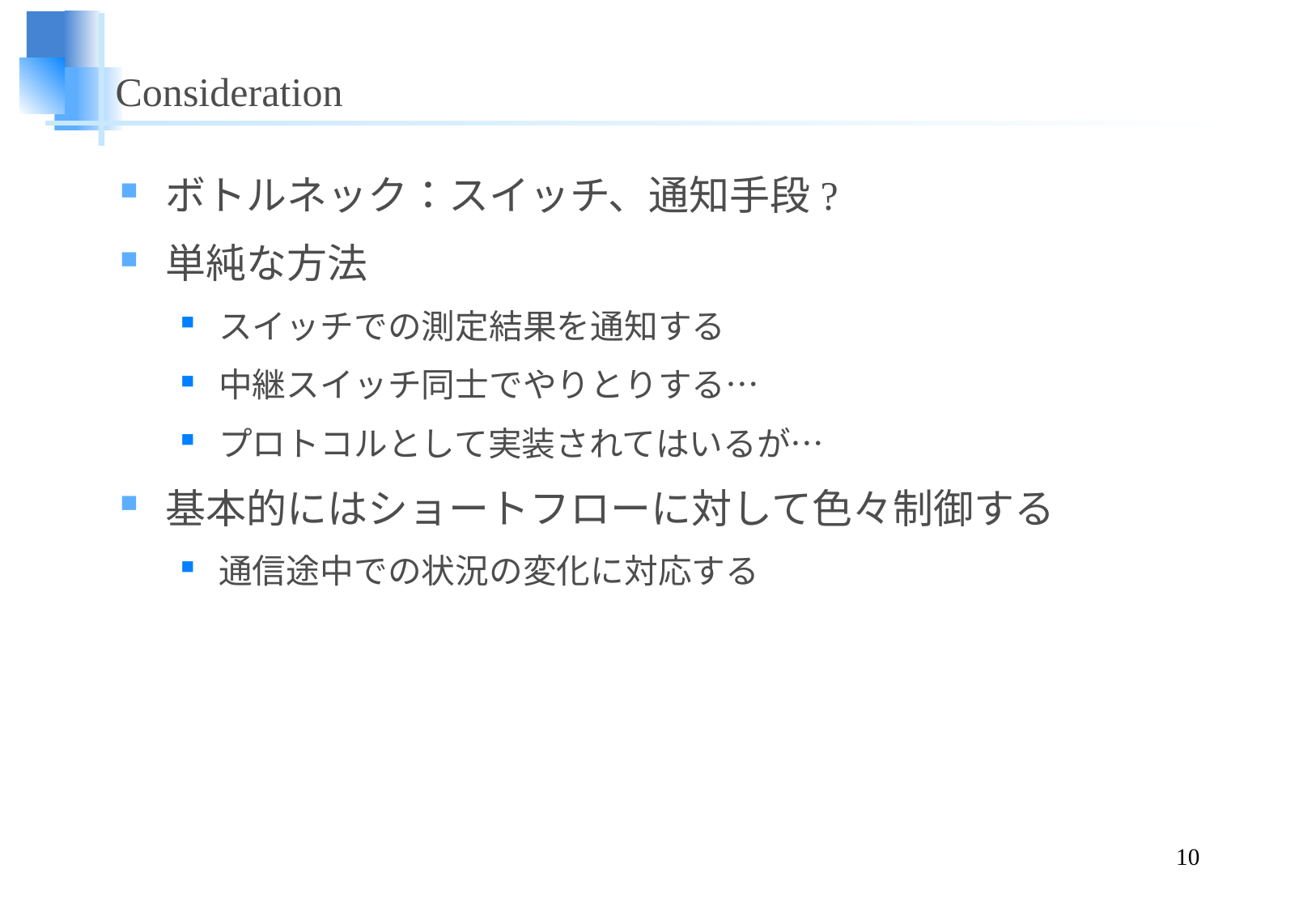

# Consideration
ボトルネック：スイッチ、通知手段?
単純な方法
スイッチでの測定結果を通知する
中継スイッチ同士でやりとりする…
プロトコルとして実装されてはいるが…
基本的にはショートフローに対して色々制御する
通信途中での状況の変化に対応する

10